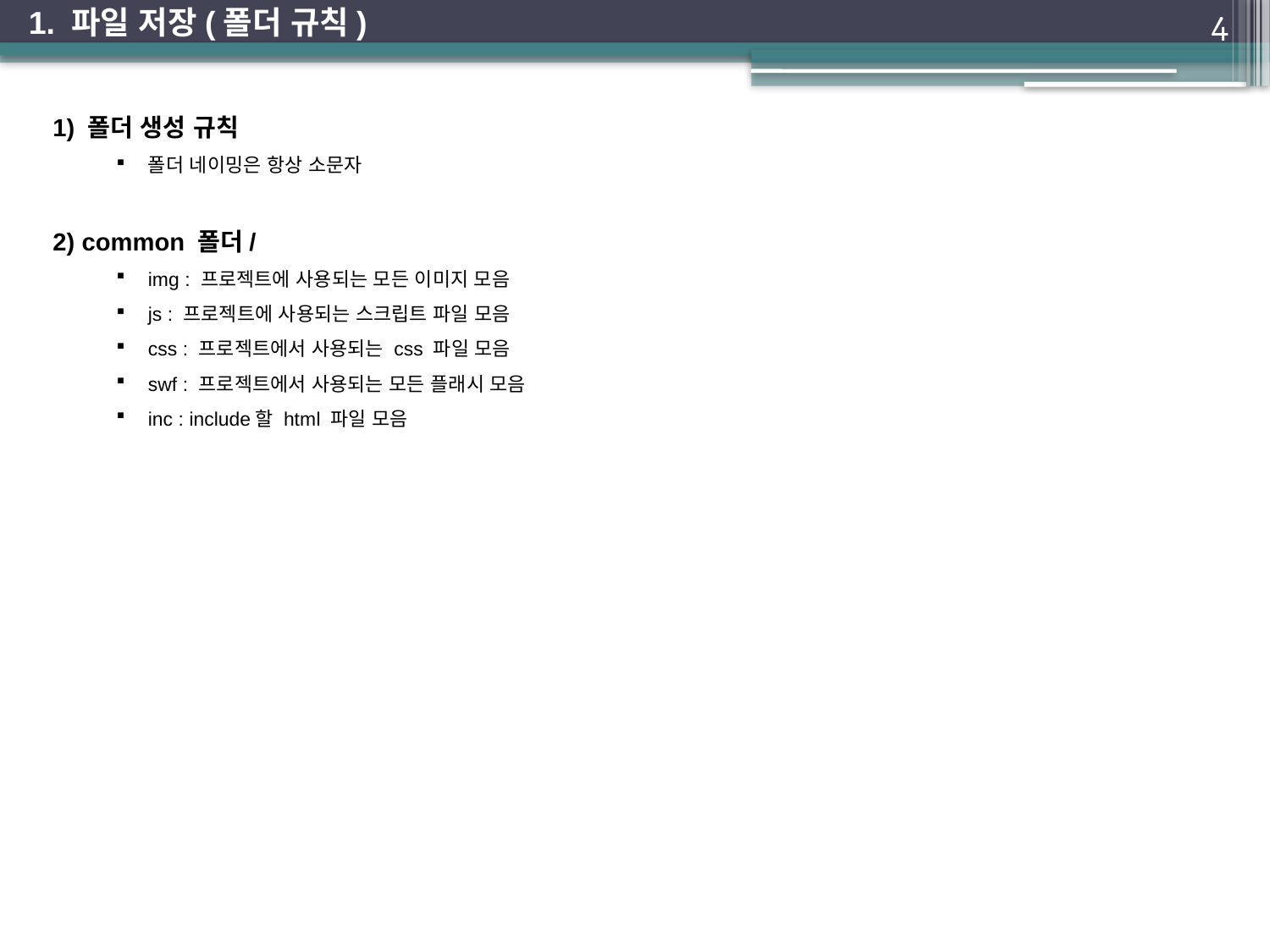

1. 파일 저장(폴더 규칙)
4
1) 폴더 생성 규칙
폴더 네이밍은 항상 소문자

2) common 폴더/
img : 프로젝트에 사용되는 모든 이미지 모음
js : 프로젝트에 사용되는 스크립트 파일 모음
css : 프로젝트에서 사용되는 css 파일 모음
swf : 프로젝트에서 사용되는 모든 플래시 모음
inc : include할 html 파일 모음